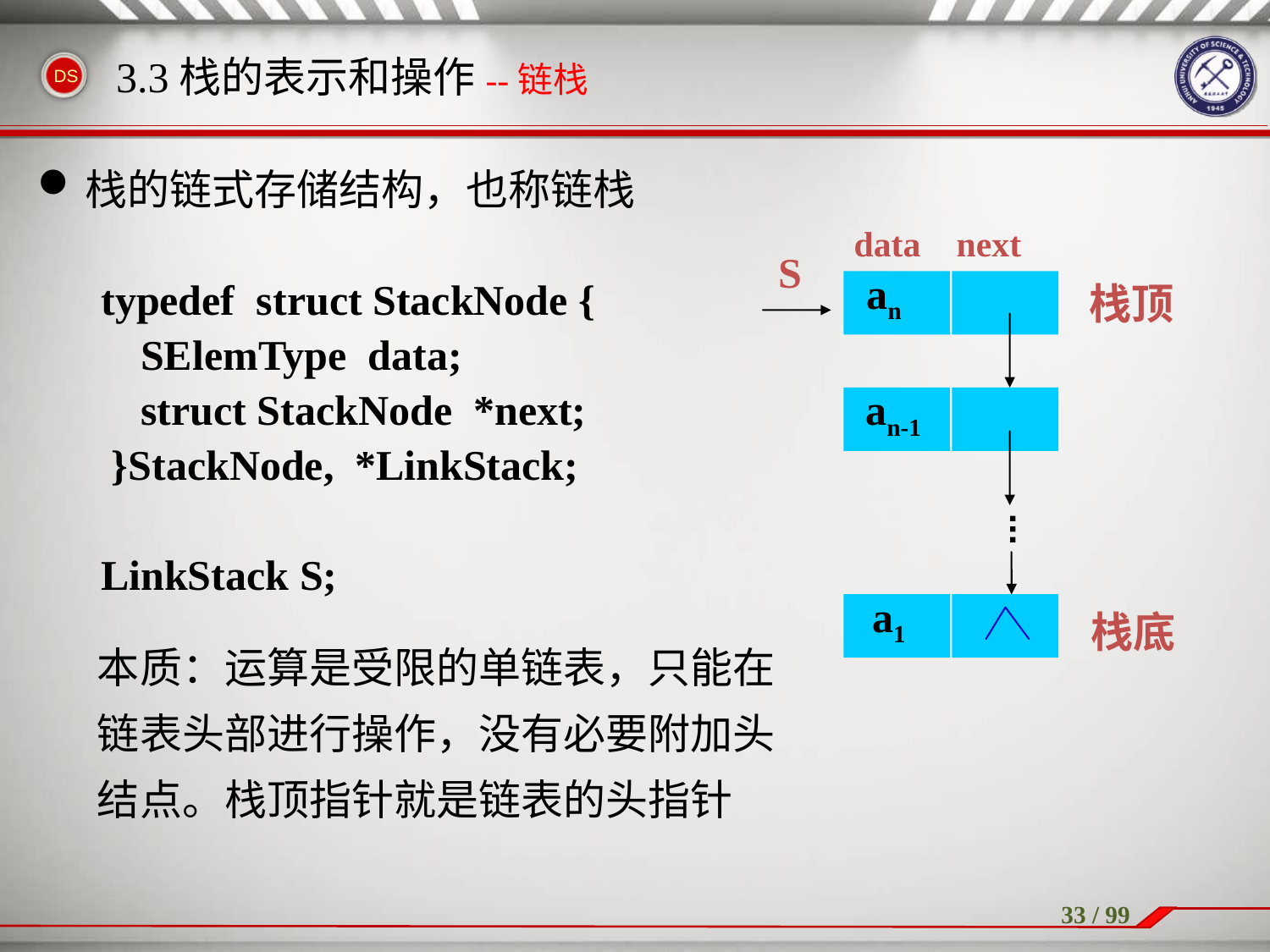

# 3.3栈的表示和操作--链栈
栈的链式存储结构，也称链栈

typedef  struct StackNode {
	SElemType  data;
	struct StackNode  *next;
 }StackNode,  *LinkStack;

LinkStack S;
data    next
S
an

栈顶

an-1

a1

栈底
本质：运算是受限的单链表，只能在链表头部进行操作，没有必要附加头结点。栈顶指针就是链表的头指针